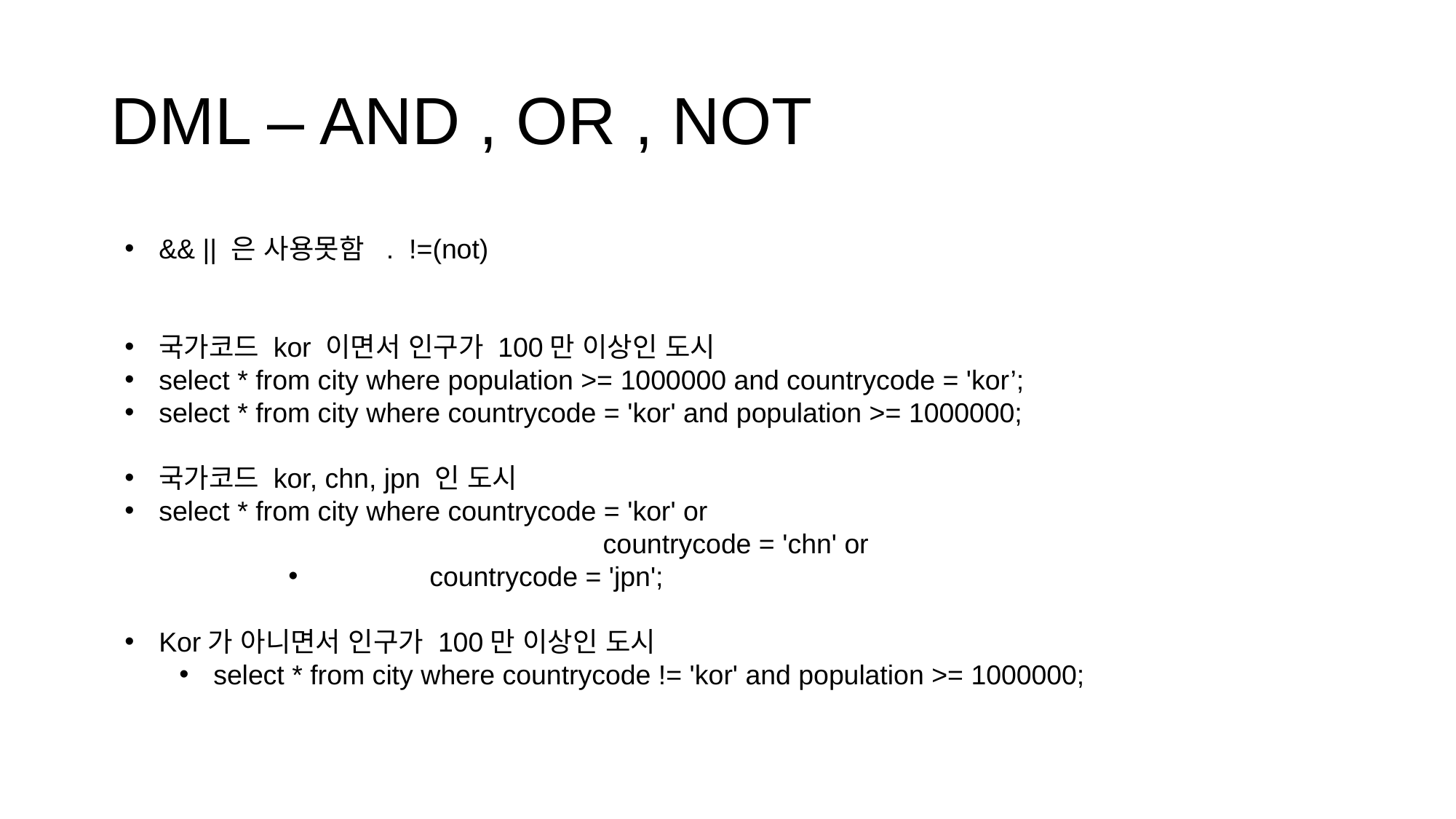

# DML – AND , OR , NOT

&& || 은 사용못함  .  !=(not)

국가코드 kor 이면서 인구가 100만 이상인 도시
select * from city where population >= 1000000 and countrycode = 'kor’;
select * from city where countrycode = 'kor' and population >= 1000000;

국가코드 kor, chn, jpn 인 도시
select * from city where countrycode = 'kor' or 						    			 countrycode = 'chn' or
              countrycode = 'jpn';

Kor가 아니면서 인구가 100만 이상인 도시
select * from city where countrycode != 'kor' and population >= 1000000;